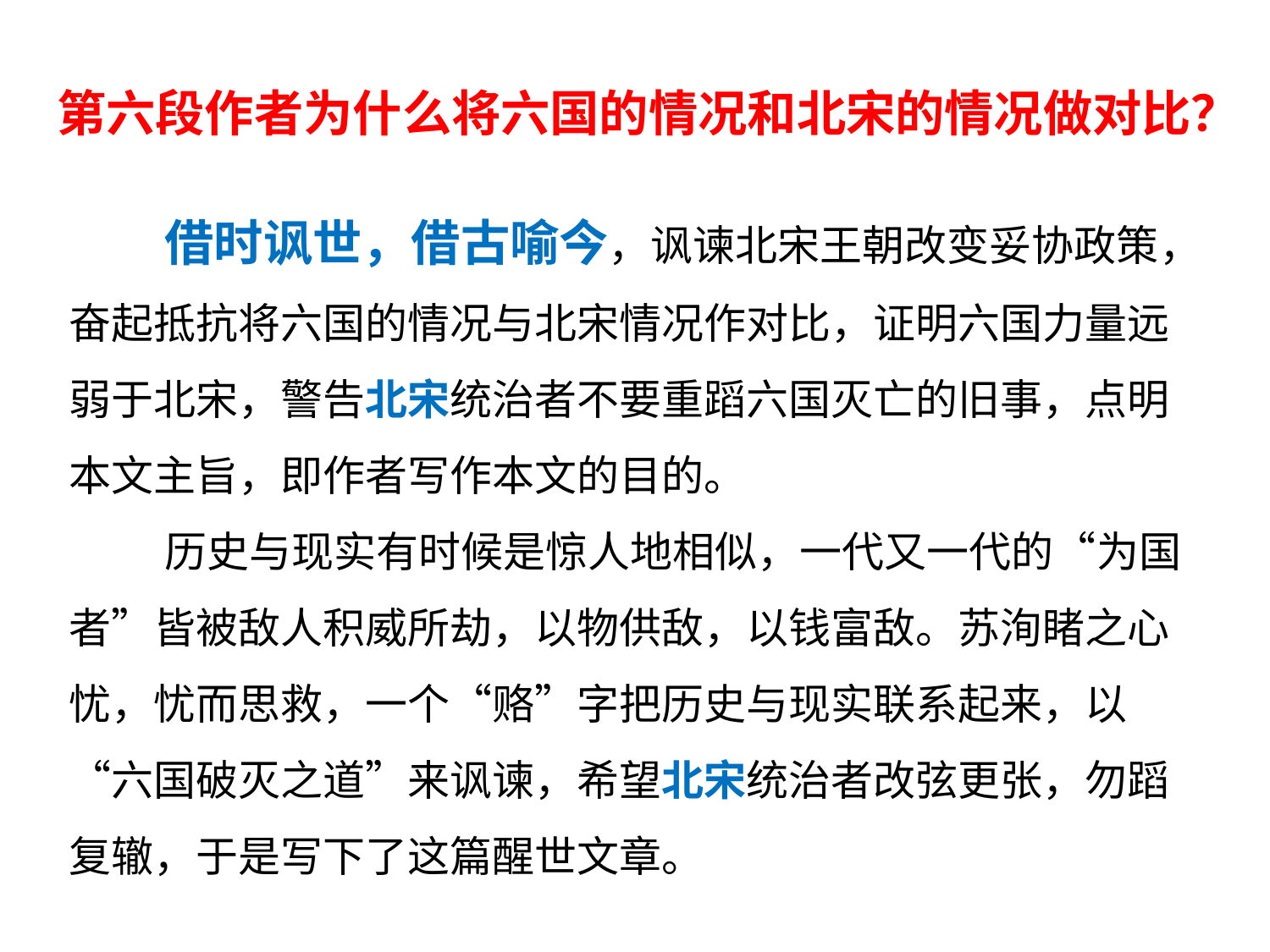

第六段作者为什么将六国的情况和北宋的情况做对比？
         借时讽世，借古喻今，讽谏北宋王朝改变妥协政策，奋起抵抗将六国的情况与北宋情况作对比，证明六国力量远弱于北宋，警告北宋统治者不要重蹈六国灭亡的旧事，点明本文主旨，即作者写作本文的目的。
         历史与现实有时候是惊人地相似，一代又一代的“为国者”皆被敌人积威所劫，以物供敌，以钱富敌。苏洵睹之心忧，忧而思救，一个“赂”字把历史与现实联系起来，以“六国破灭之道”来讽谏，希望北宋统治者改弦更张，勿蹈复辙，于是写下了这篇醒世文章。